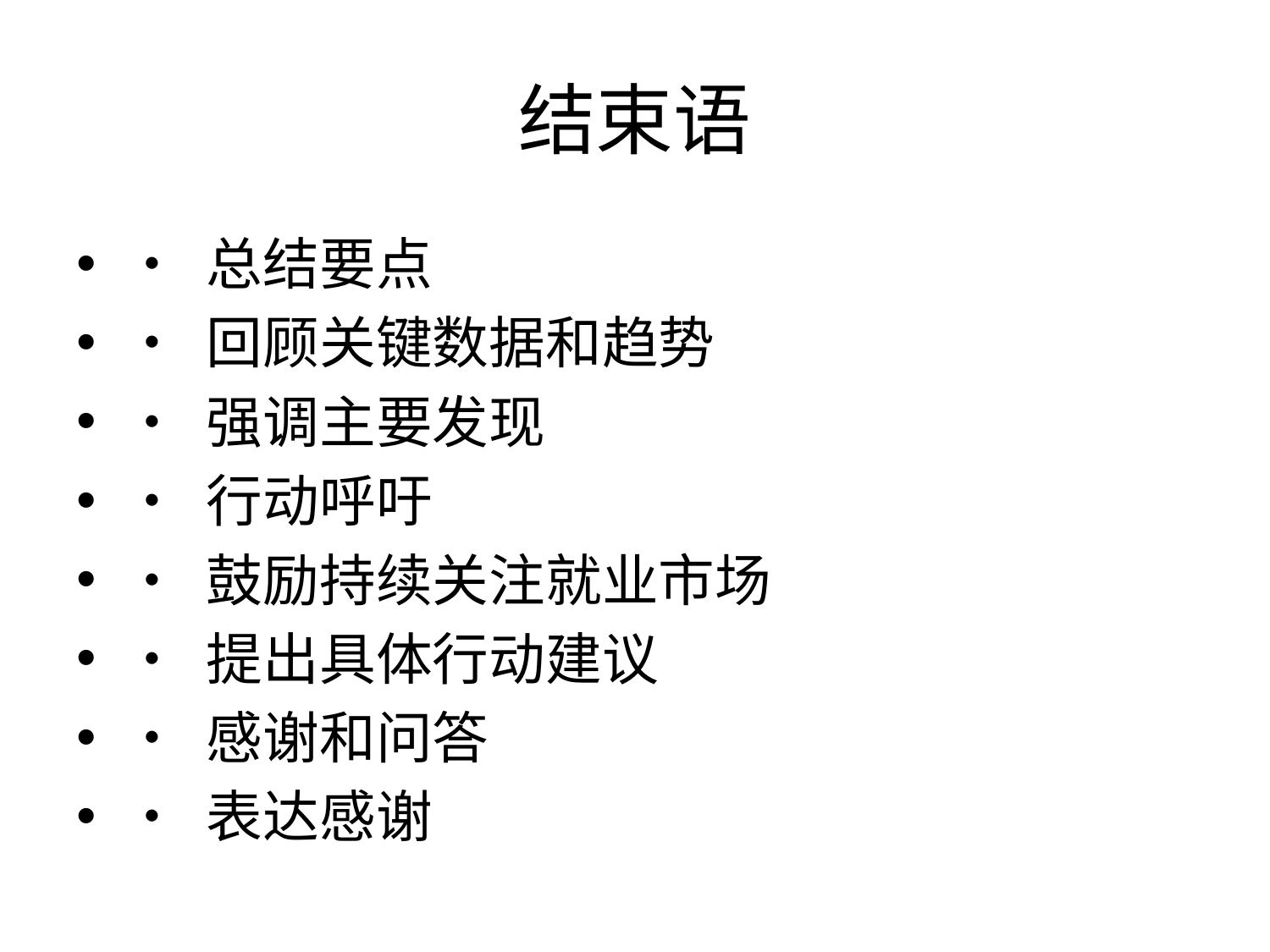

# 结束语
• 总结要点
• 回顾关键数据和趋势
• 强调主要发现
• 行动呼吁
• 鼓励持续关注就业市场
• 提出具体行动建议
• 感谢和问答
• 表达感谢